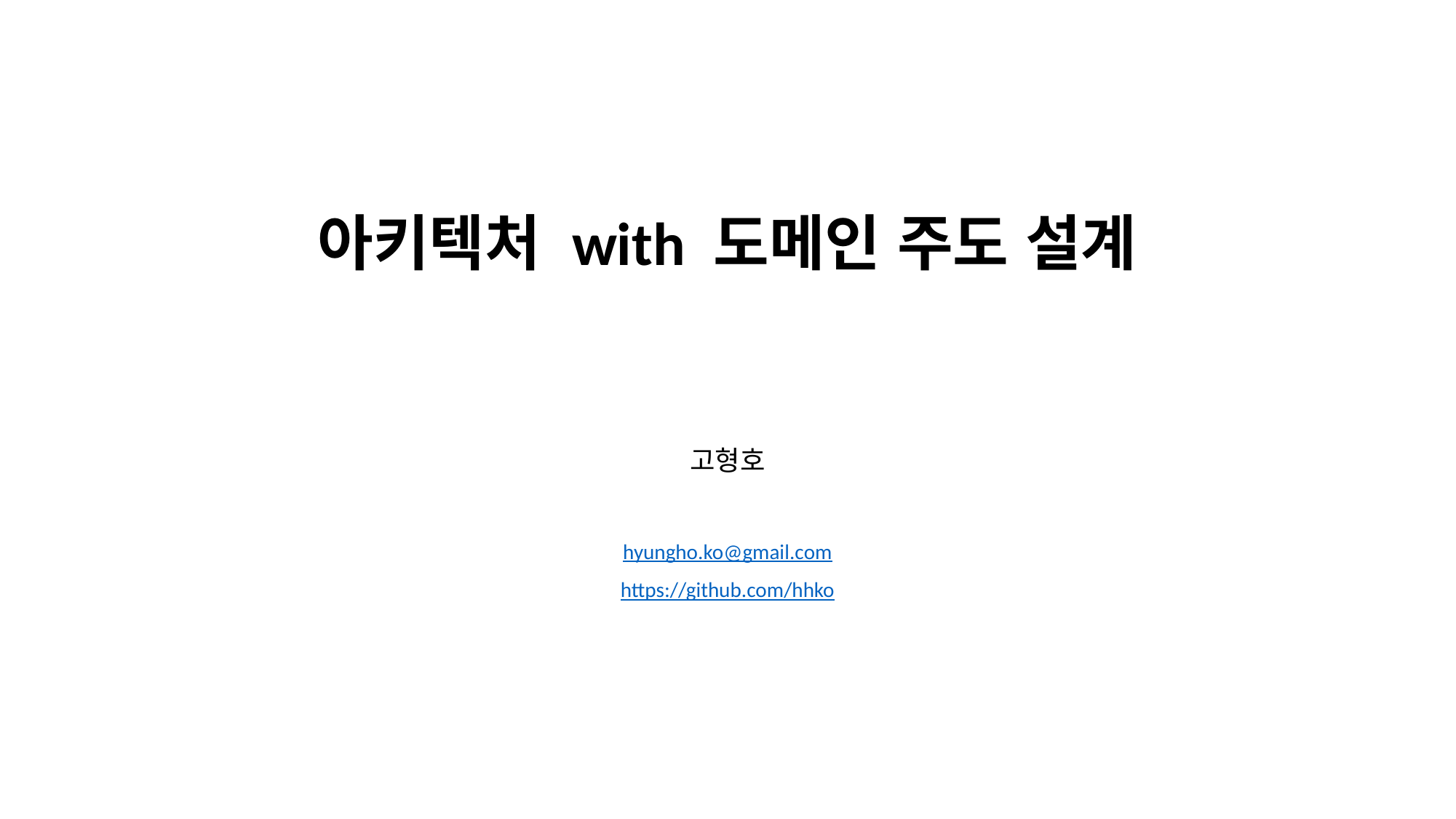

아키텍처 with 도메인 주도 설계
고형호

hyungho.ko@gmail.com
https://github.com/hhko